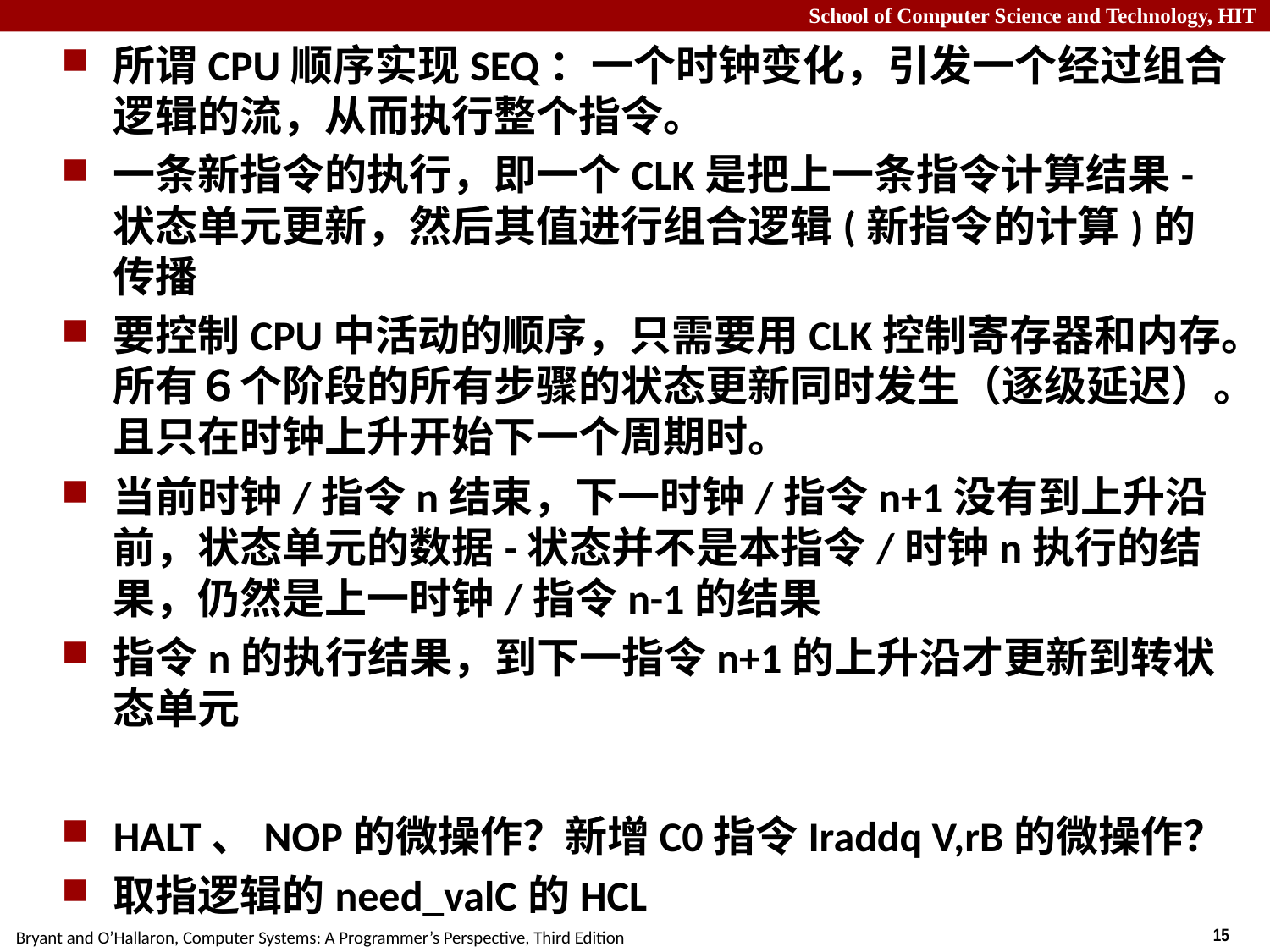

所谓CPU顺序实现SEQ：一个时钟变化，引发一个经过组合逻辑的流，从而执行整个指令。
一条新指令的执行，即一个CLK是把上一条指令计算结果-状态单元更新，然后其值进行组合逻辑(新指令的计算)的传播
要控制CPU中活动的顺序，只需要用CLK控制寄存器和内存。所有６个阶段的所有步骤的状态更新同时发生（逐级延迟）。且只在时钟上升开始下一个周期时。
当前时钟/指令n结束，下一时钟/指令n+1没有到上升沿前，状态单元的数据-状态并不是本指令/时钟n执行的结果，仍然是上一时钟/指令n-1的结果
指令n的执行结果，到下一指令n+1的上升沿才更新到转状态单元

HALT、NOP的微操作？新增C0指令Iraddq V,rB的微操作？
取指逻辑的need_valC的HCL